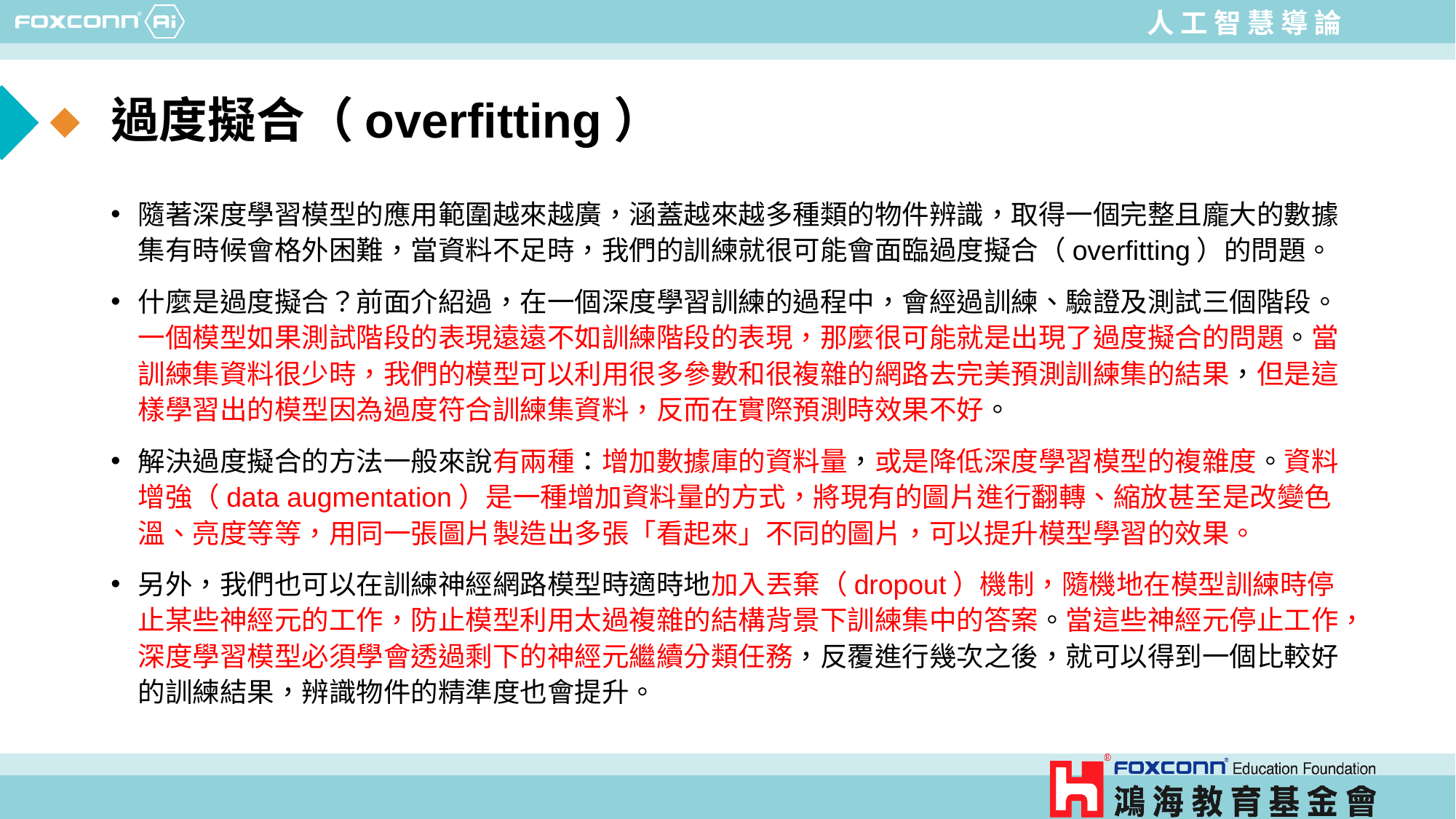

# 過度擬合（overfitting）
隨著深度學習模型的應用範圍越來越廣，涵蓋越來越多種類的物件辨識，取得一個完整且龐大的數據集有時候會格外困難，當資料不足時，我們的訓練就很可能會面臨過度擬合（overfitting）的問題。
什麼是過度擬合？前面介紹過，在一個深度學習訓練的過程中，會經過訓練、驗證及測試三個階段。一個模型如果測試階段的表現遠遠不如訓練階段的表現，那麼很可能就是出現了過度擬合的問題。當訓練集資料很少時，我們的模型可以利用很多參數和很複雜的網路去完美預測訓練集的結果，但是這樣學習出的模型因為過度符合訓練集資料，反而在實際預測時效果不好。
解決過度擬合的方法一般來說有兩種：增加數據庫的資料量，或是降低深度學習模型的複雜度。資料增強（data augmentation）是一種增加資料量的方式，將現有的圖片進行翻轉、縮放甚至是改變色溫、亮度等等，用同一張圖片製造出多張「看起來」不同的圖片，可以提升模型學習的效果。
另外，我們也可以在訓練神經網路模型時適時地加入丟棄（dropout）機制，隨機地在模型訓練時停止某些神經元的工作，防止模型利用太過複雜的結構背景下訓練集中的答案。當這些神經元停止工作，深度學習模型必須學會透過剩下的神經元繼續分類任務，反覆進行幾次之後，就可以得到一個比較好的訓練結果，辨識物件的精準度也會提升。